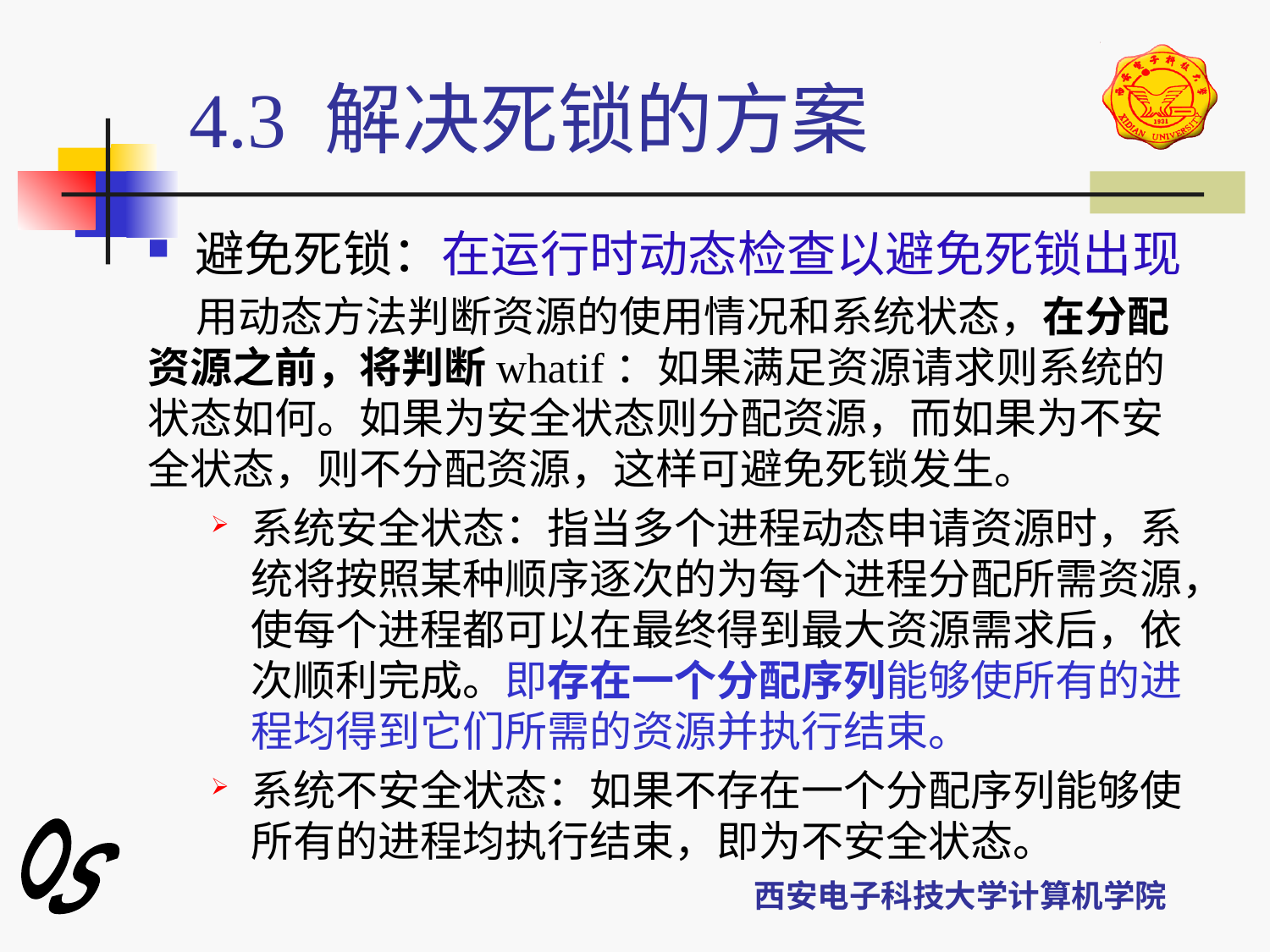

# 4.3 解决死锁的方案
避免死锁：在运行时动态检查以避免死锁出现
    用动态方法判断资源的使用情况和系统状态，在分配资源之前，将判断whatif：如果满足资源请求则系统的状态如何。如果为安全状态则分配资源，而如果为不安全状态，则不分配资源，这样可避免死锁发生。
系统安全状态：指当多个进程动态申请资源时，系统将按照某种顺序逐次的为每个进程分配所需资源，使每个进程都可以在最终得到最大资源需求后，依次顺利完成。即存在一个分配序列能够使所有的进程均得到它们所需的资源并执行结束。
系统不安全状态：如果不存在一个分配序列能够使所有的进程均执行结束，即为不安全状态。
15